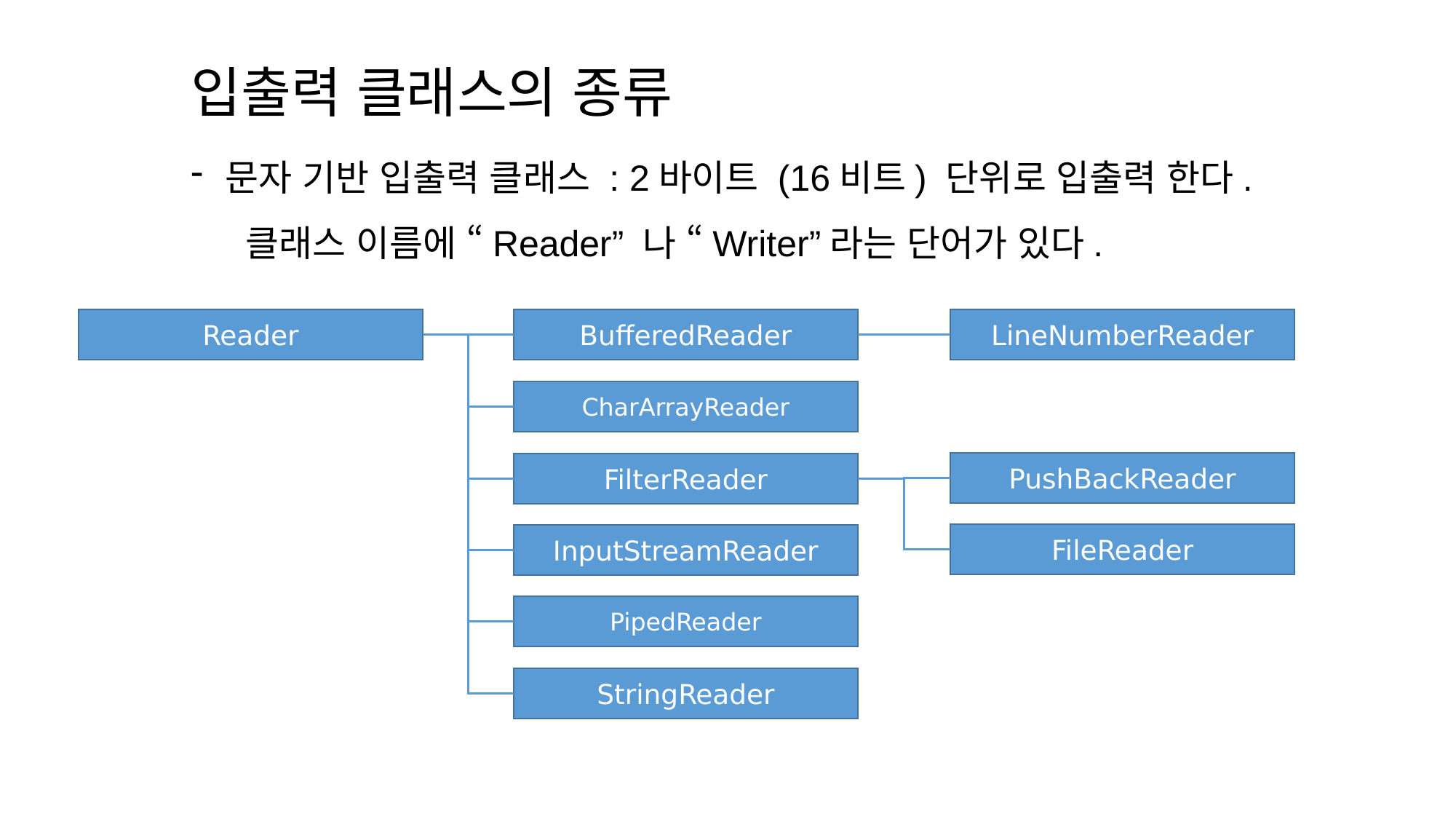

입출력 클래스의 종류
문자 기반 입출력 클래스 : 2바이트 (16비트) 단위로 입출력 한다.
클래스 이름에 “Reader” 나 “Writer”라는 단어가 있다.
Reader
BufferedReader
LineNumberReader
CharArrayReader
PushBackReader
FilterReader
FileReader
InputStreamReader
PipedReader
StringReader